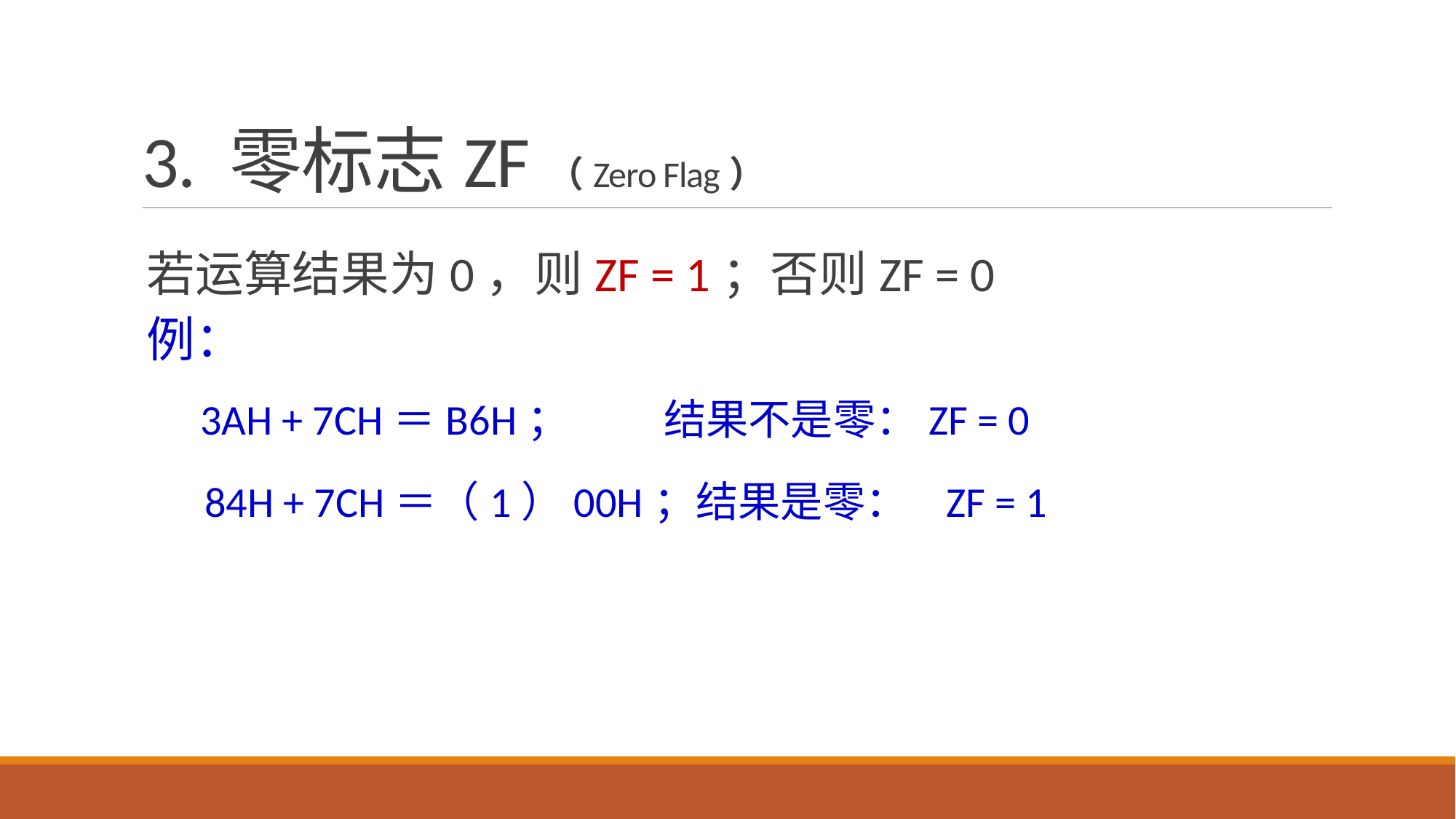

# 3. 零标志ZF（Zero Flag）
若运算结果为0，则ZF = 1；否则ZF = 0
例：
   3AH + 7CH＝B6H；          结果不是零：ZF = 0
      84H + 7CH＝（1）00H；结果是零：   ZF = 1